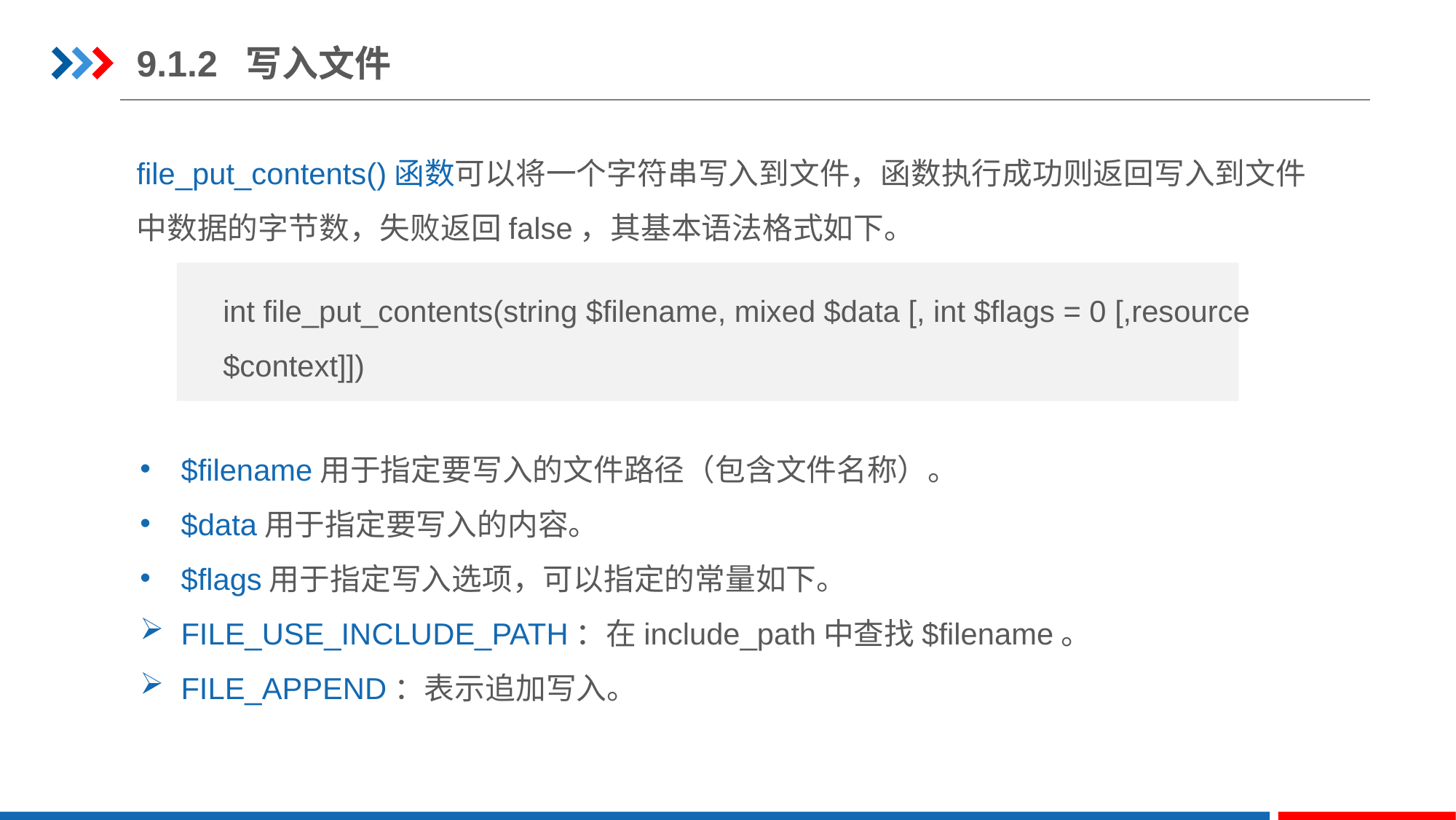

9.1.2	写入文件
file_put_contents()函数可以将一个字符串写入到文件，函数执行成功则返回写入到文件中数据的字节数，失败返回false，其基本语法格式如下。

int file_put_contents(string $filename, mixed $data [, int $flags = 0 [,resource $context]])
$filename用于指定要写入的文件路径（包含文件名称）。
$data用于指定要写入的内容。
$flags用于指定写入选项，可以指定的常量如下。
FILE_USE_INCLUDE_PATH：在include_path中查找$filename。
FILE_APPEND：表示追加写入。